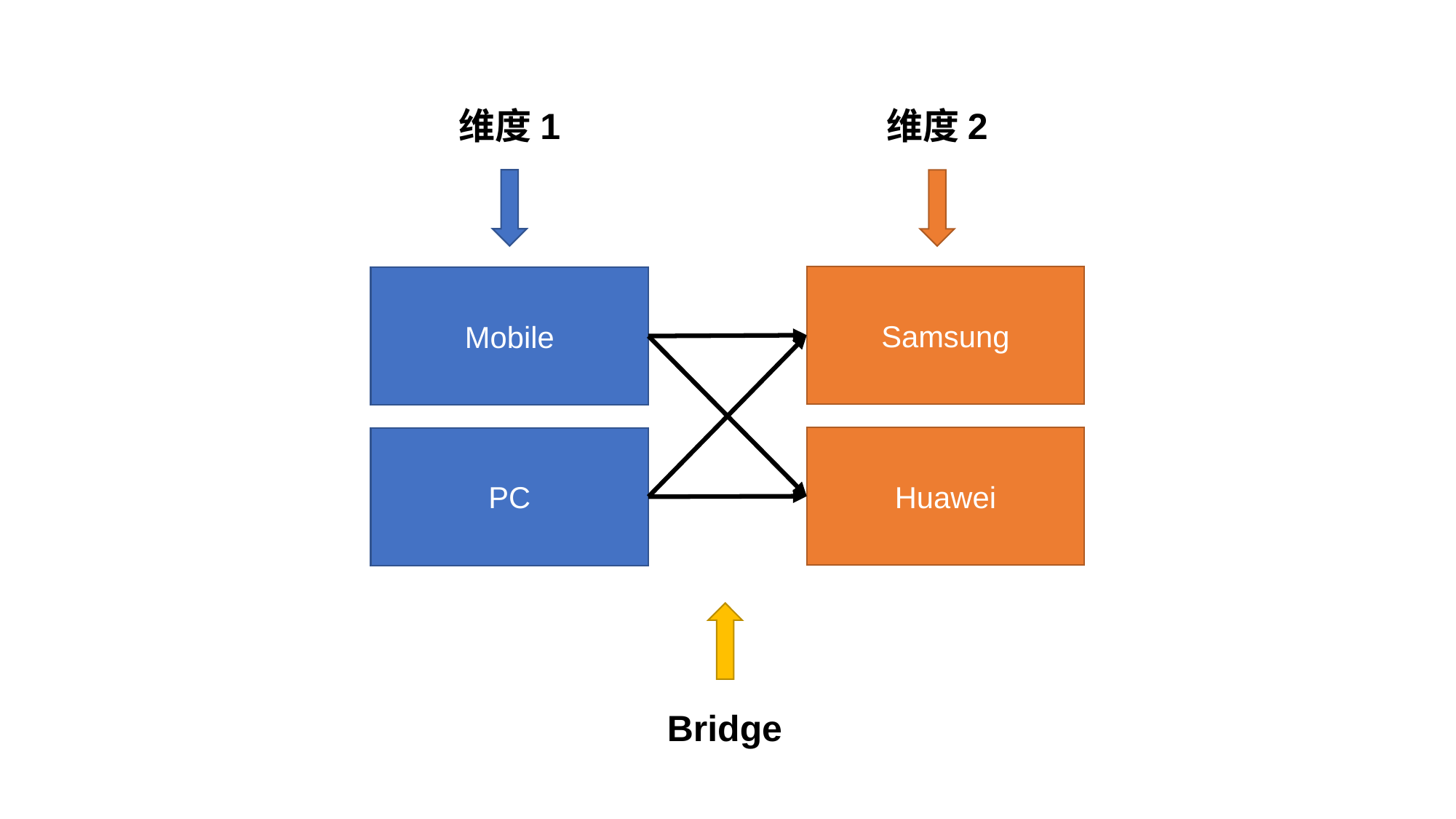

维度1
维度2

Samsung
Mobile
Huawei
PC

Bridge